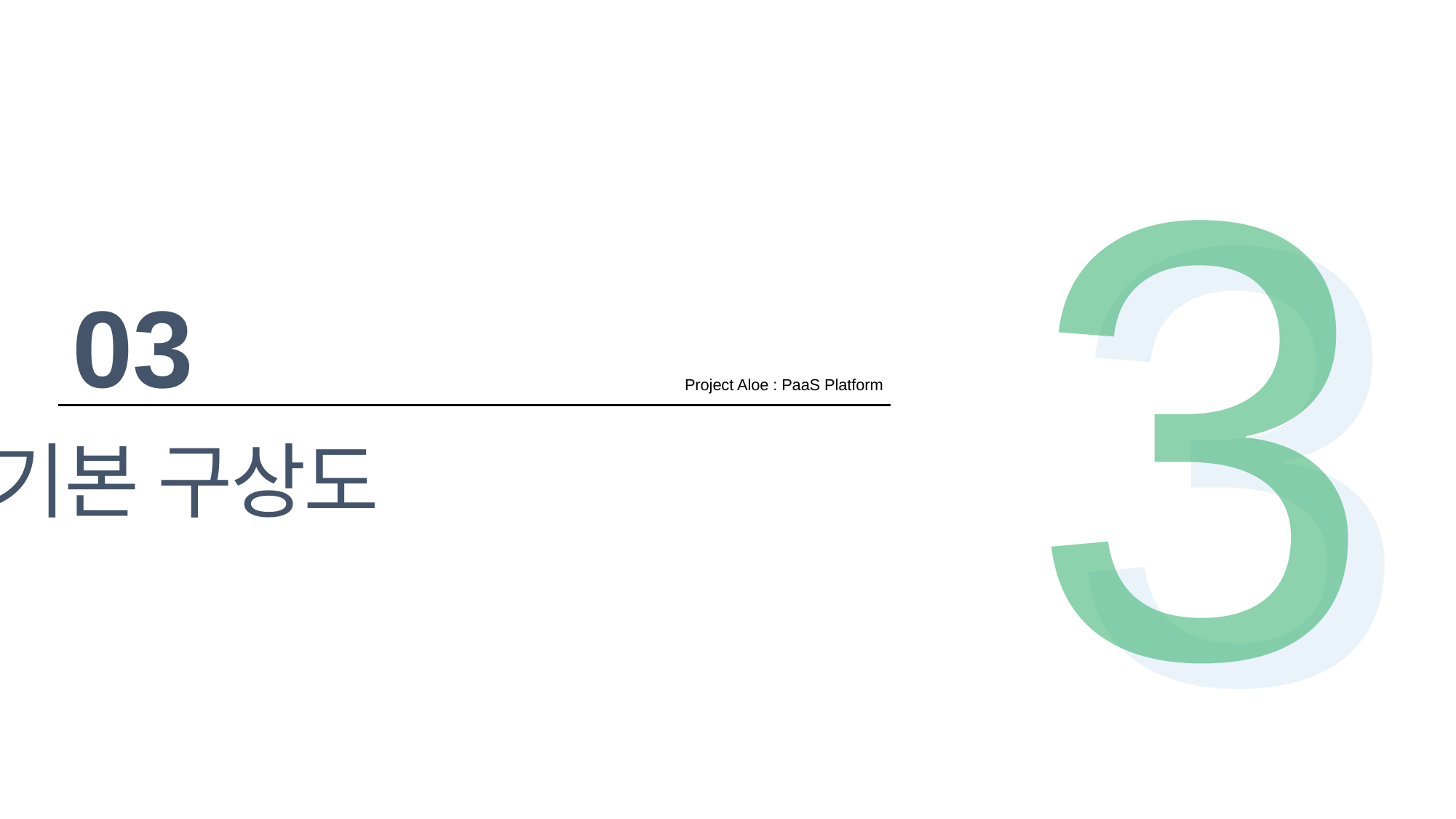

3
3
03
Project Aloe : PaaS Platform
기본 구상도